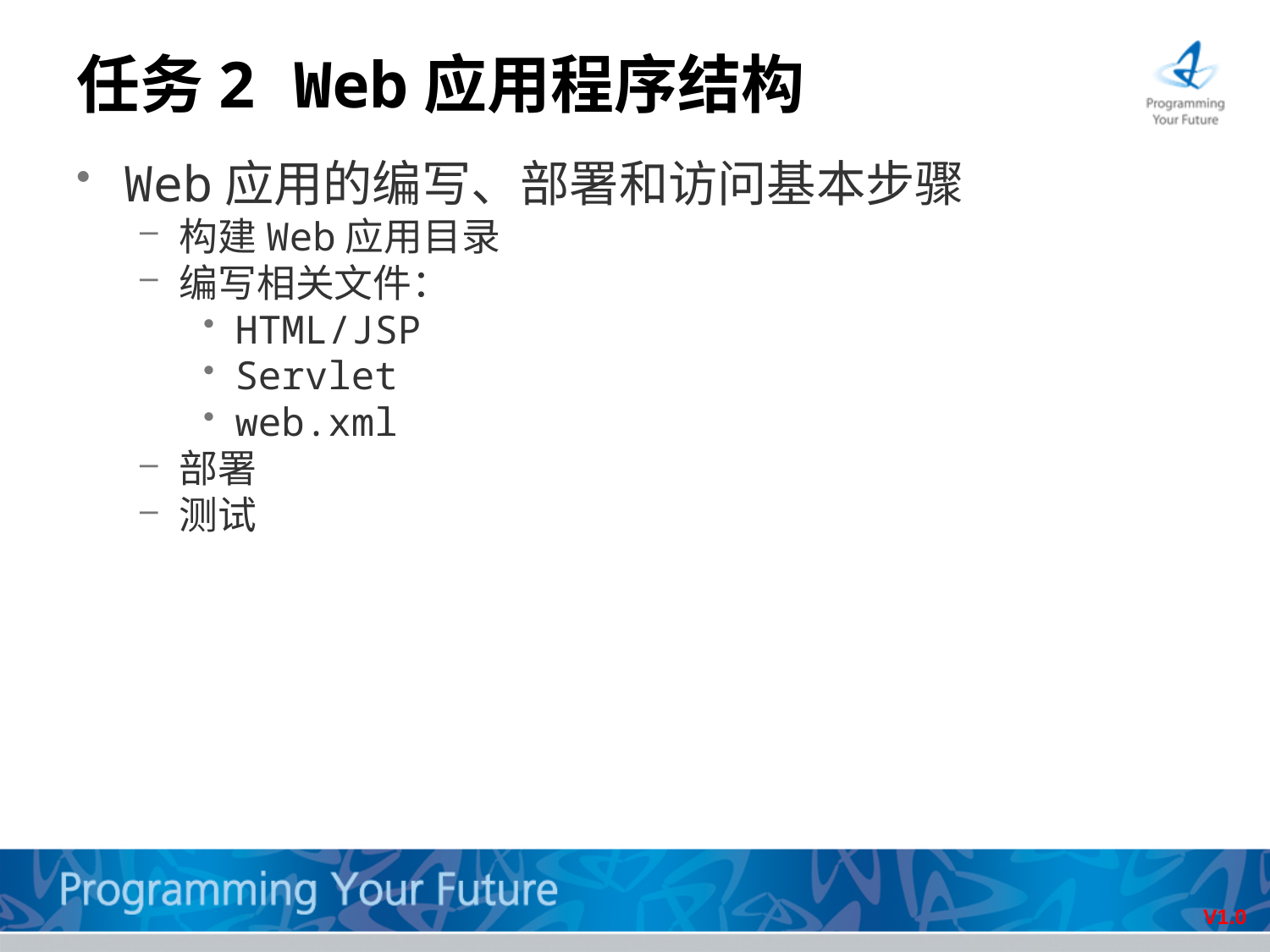

# 任务2 Web应用程序结构
Web应用的编写、部署和访问基本步骤
构建Web应用目录
编写相关文件：
HTML/JSP
Servlet
web.xml
部署
测试